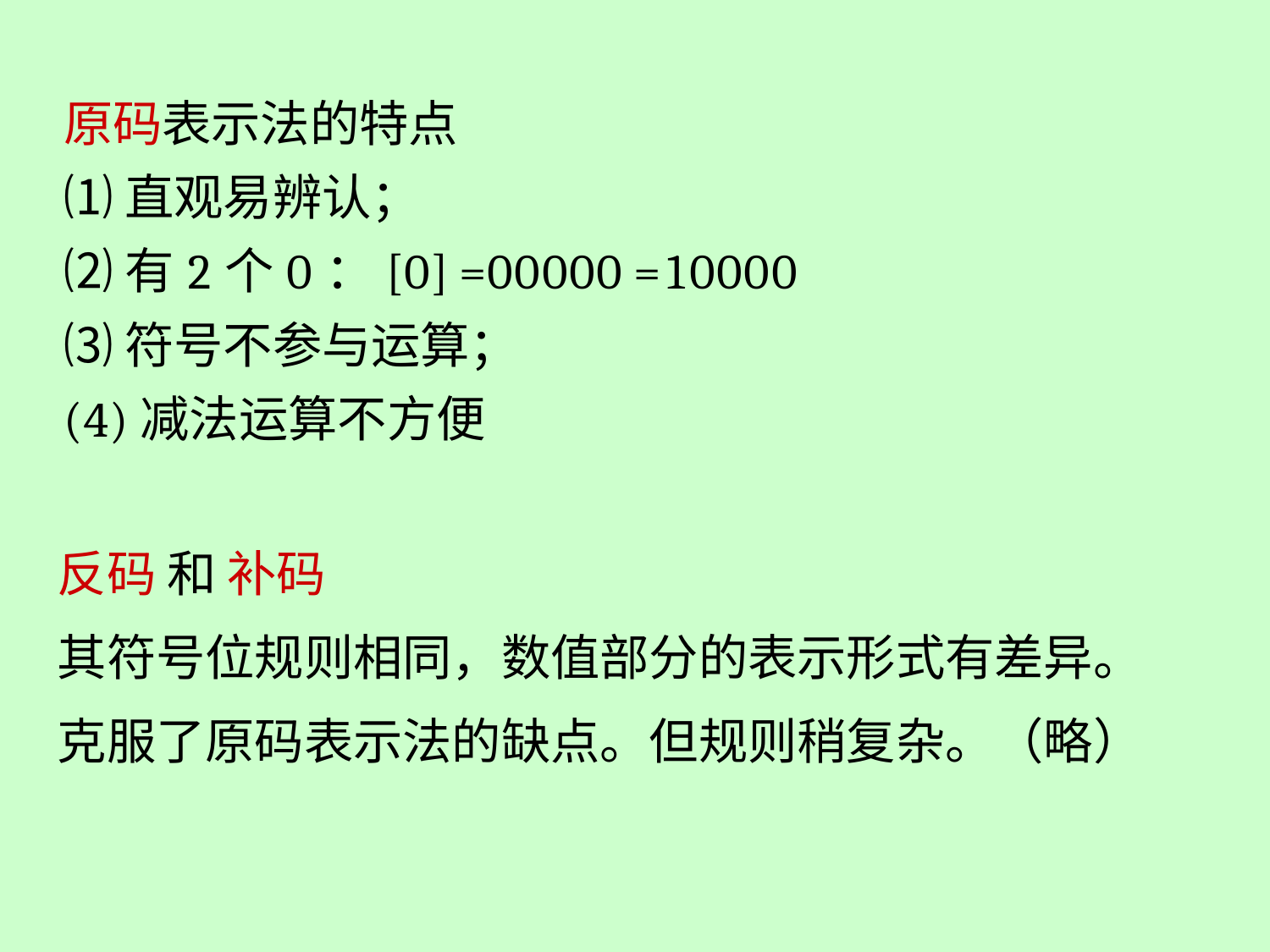

原码表示法的特点
⑴直观易辨认；
⑵有2个0：[0] =00000 =10000
⑶符号不参与运算；
(4)减法运算不方便

反码 和 补码
其符号位规则相同，数值部分的表示形式有差异。
克服了原码表示法的缺点。但规则稍复杂。（略）
90